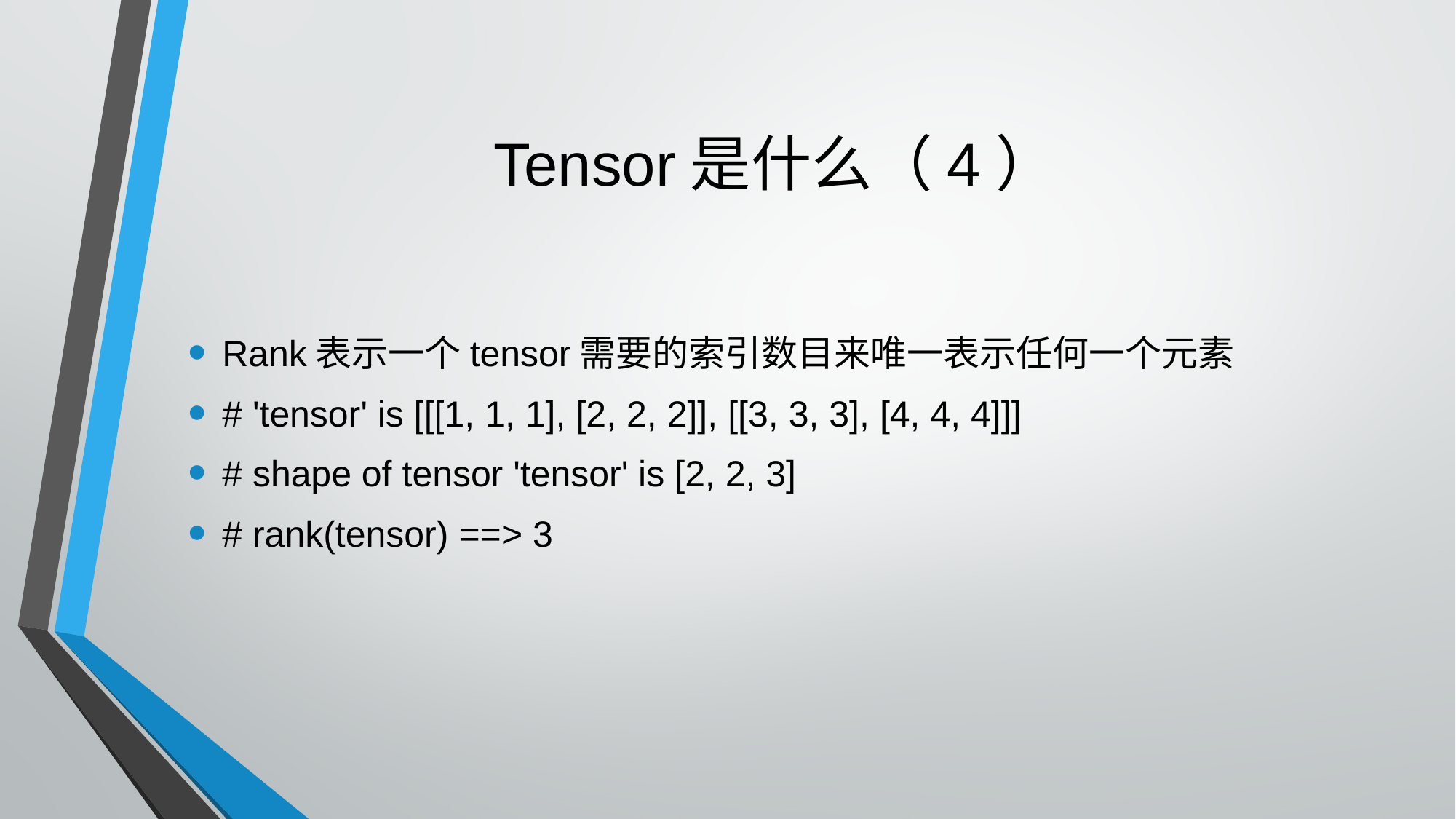

# Tensor是什么（4）
Rank表示一个tensor需要的索引数目来唯一表示任何一个元素
# 'tensor' is [[[1, 1, 1], [2, 2, 2]], [[3, 3, 3], [4, 4, 4]]]
# shape of tensor 'tensor' is [2, 2, 3]
# rank(tensor) ==> 3